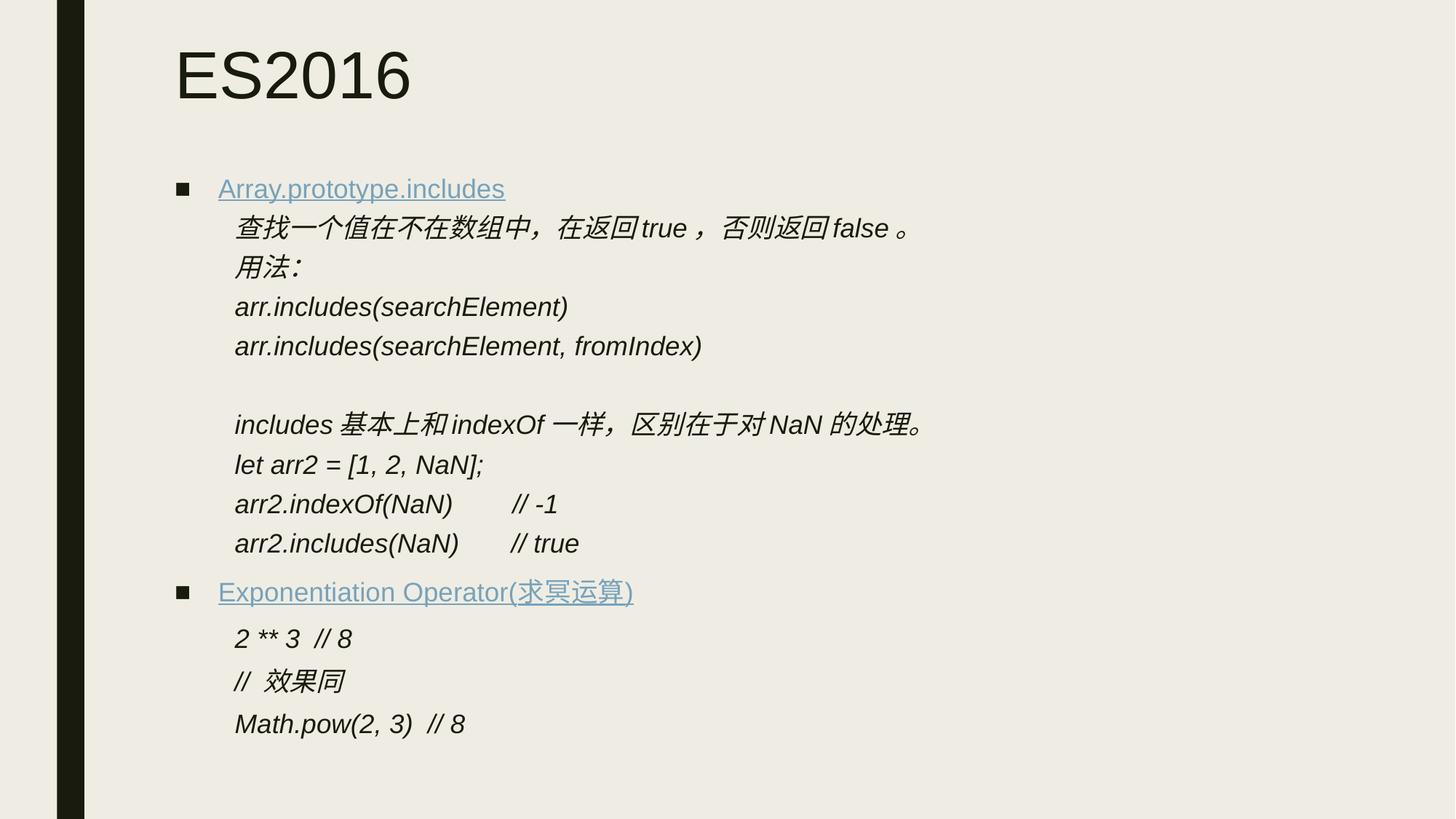

# ES2016
Array.prototype.includes
查找一个值在不在数组中，在返回true，否则返回false。
用法：
arr.includes(searchElement)
arr.includes(searchElement, fromIndex)

includes基本上和indexOf一样，区别在于对NaN的处理。
let arr2 = [1, 2, NaN];
arr2.indexOf(NaN)        // -1
arr2.includes(NaN)       // true
Exponentiation Operator(求冥运算)
2 ** 3  // 8
// 效果同
Math.pow(2, 3)  // 8